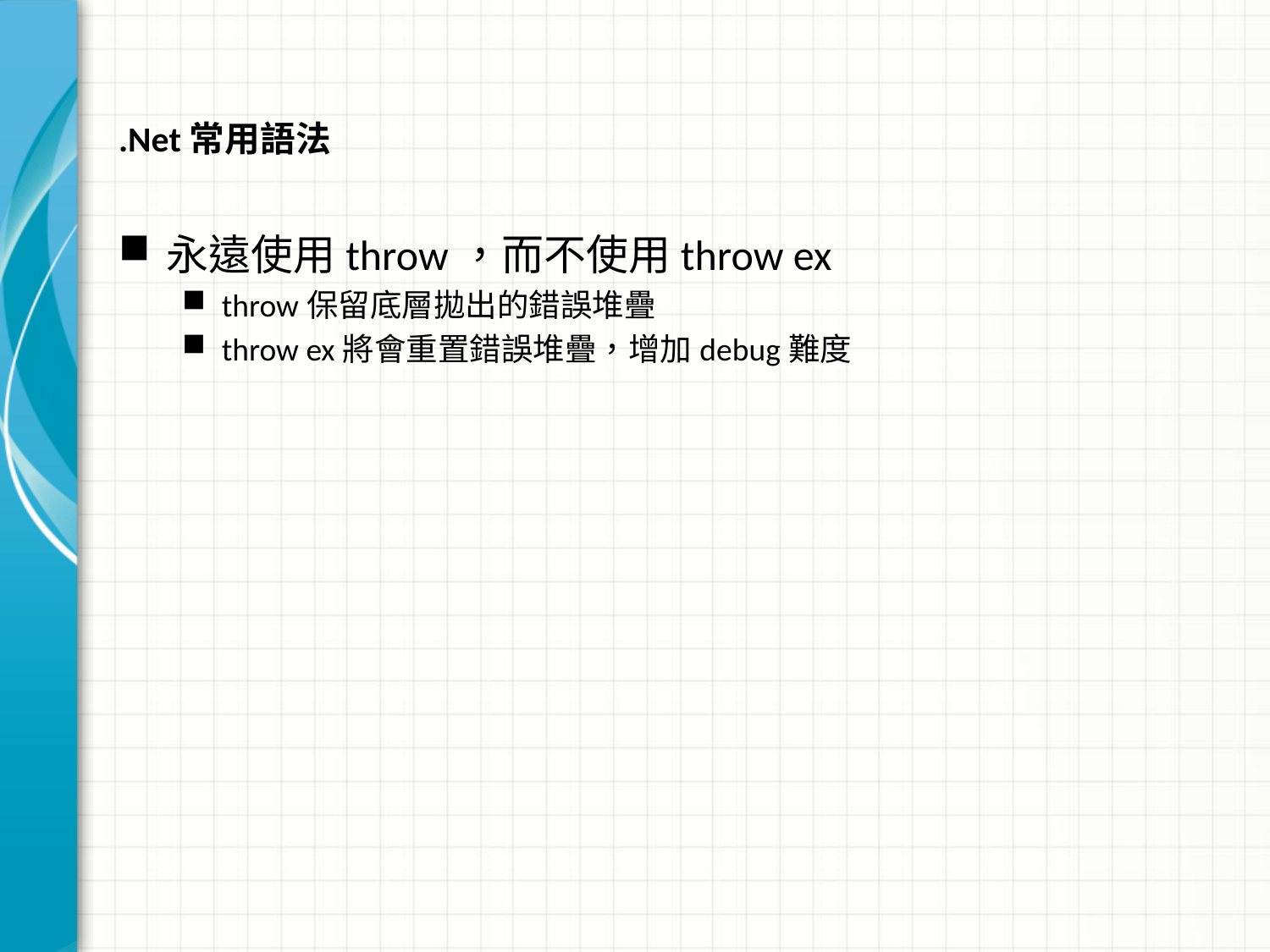

# .Net常用語法
永遠使用throw，而不使用throw ex
throw保留底層拋出的錯誤堆疊
throw ex將會重置錯誤堆疊，增加debug難度